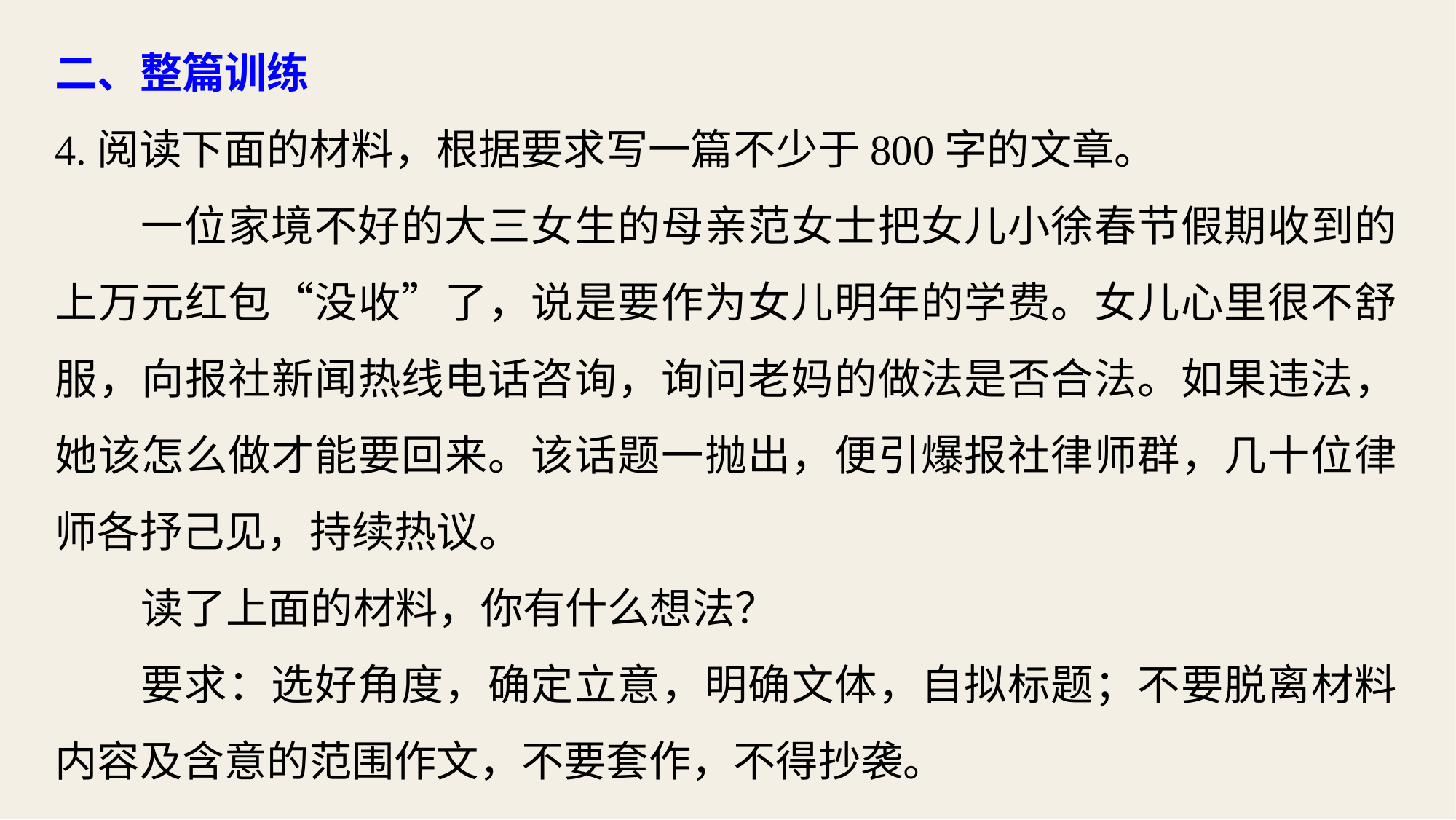

二、整篇训练
4.阅读下面的材料，根据要求写一篇不少于800字的文章。
一位家境不好的大三女生的母亲范女士把女儿小徐春节假期收到的上万元红包“没收”了，说是要作为女儿明年的学费。女儿心里很不舒服，向报社新闻热线电话咨询，询问老妈的做法是否合法。如果违法，她该怎么做才能要回来。该话题一抛出，便引爆报社律师群，几十位律师各抒己见，持续热议。
读了上面的材料，你有什么想法？
要求：选好角度，确定立意，明确文体，自拟标题；不要脱离材料内容及含意的范围作文，不要套作，不得抄袭。